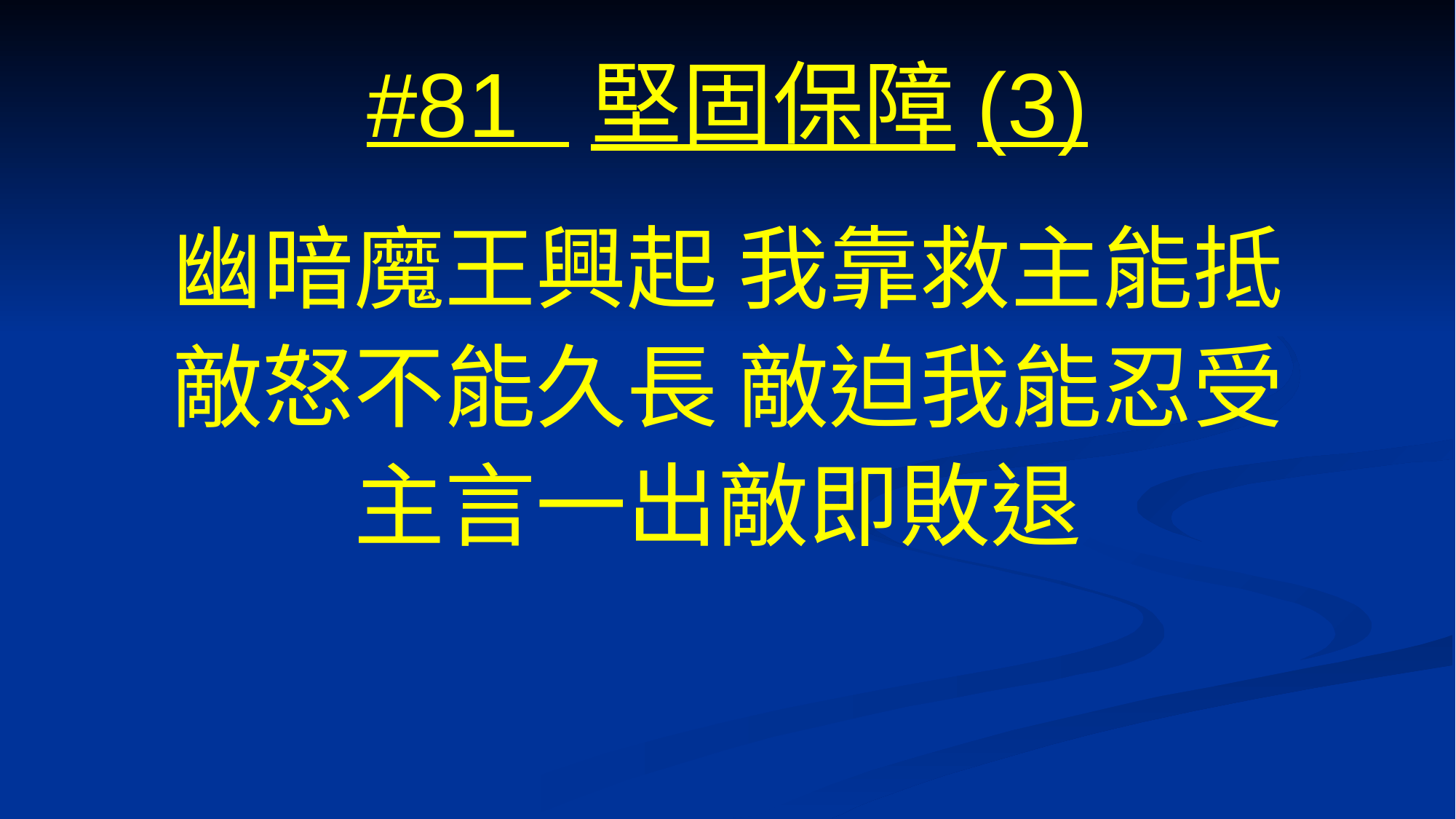

# #81  堅固保障(3)
幽暗魔王興起 我靠救主能抵
敵怒不能久長 敵迫我能忍受
主言一出敵即敗退